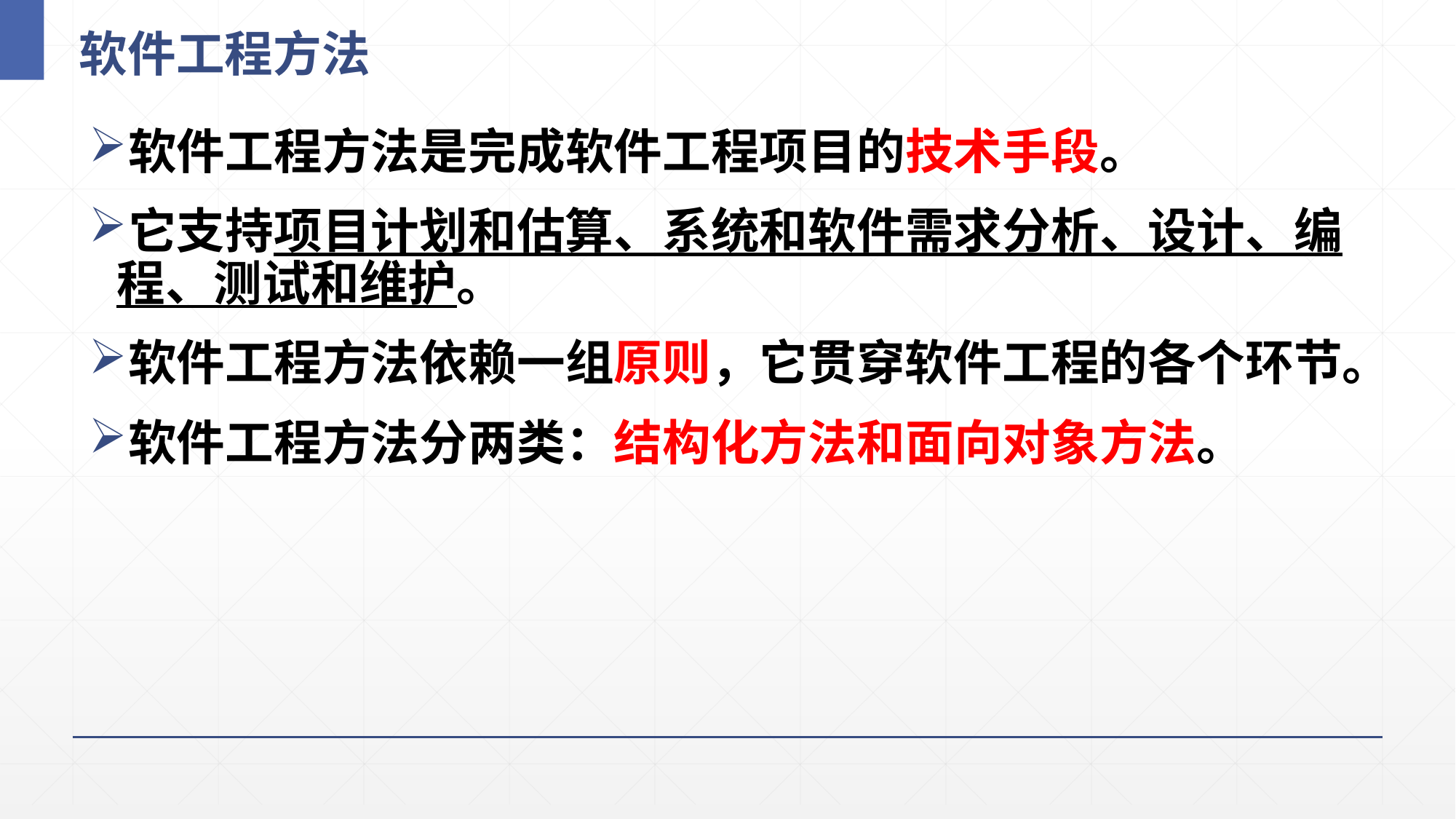

# 软件工程方法
软件工程方法是完成软件工程项目的技术手段。
它支持项目计划和估算、系统和软件需求分析、设计、编程、测试和维护。
软件工程方法依赖一组原则，它贯穿软件工程的各个环节。
软件工程方法分两类：结构化方法和面向对象方法。